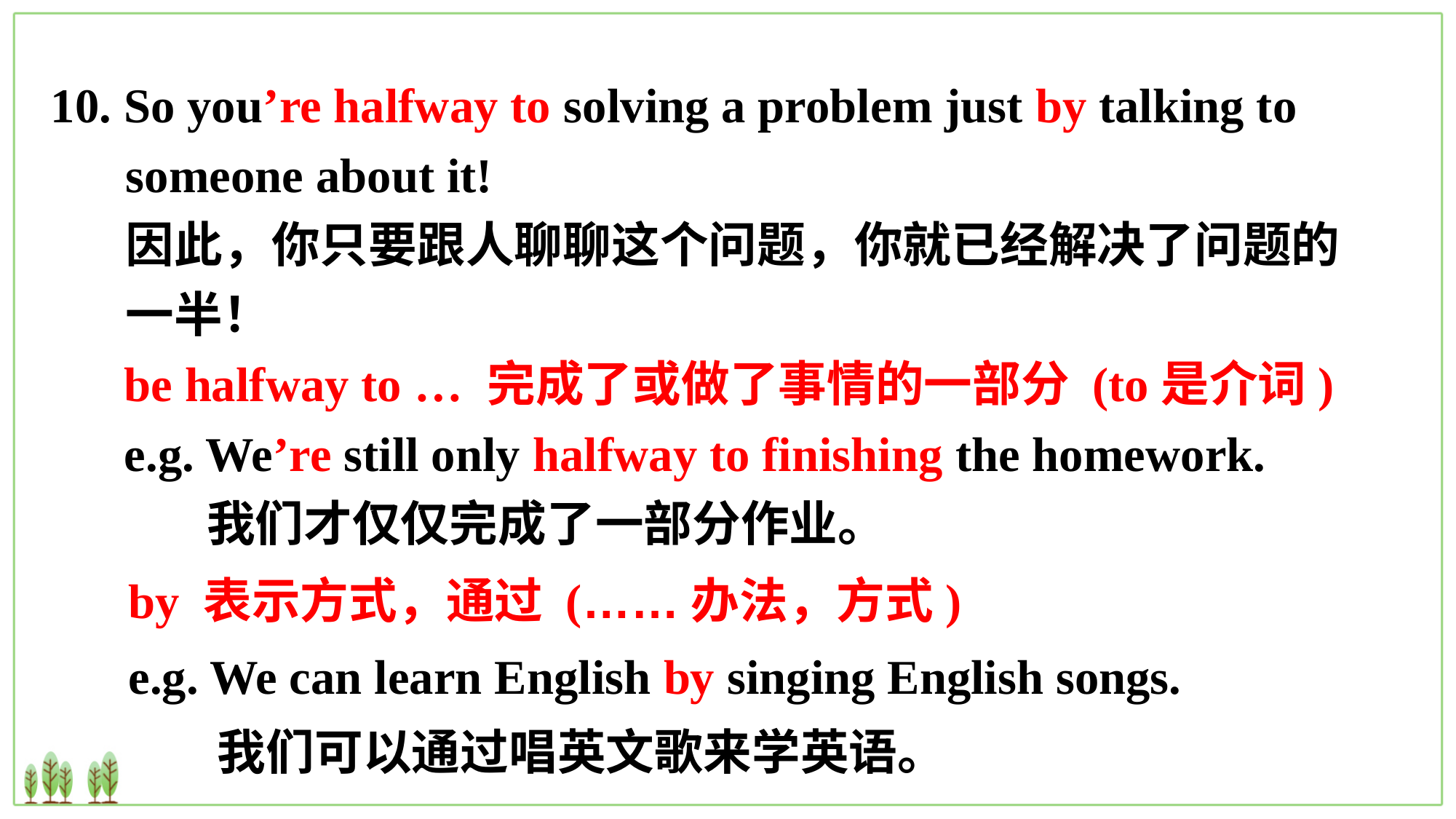

10. So you’re halfway to solving a problem just by talking to someone about it!
因此，你只要跟人聊聊这个问题，你就已经解决了问题的一半！
      be halfway to … 完成了或做了事情的一部分 (to是介词)
      e.g. We’re still only halfway to finishing the homework.
             我们才仅仅完成了一部分作业。
by 表示方式，通过 (……办法，方式)
e.g. We can learn English by singing English songs.
       我们可以通过唱英文歌来学英语。